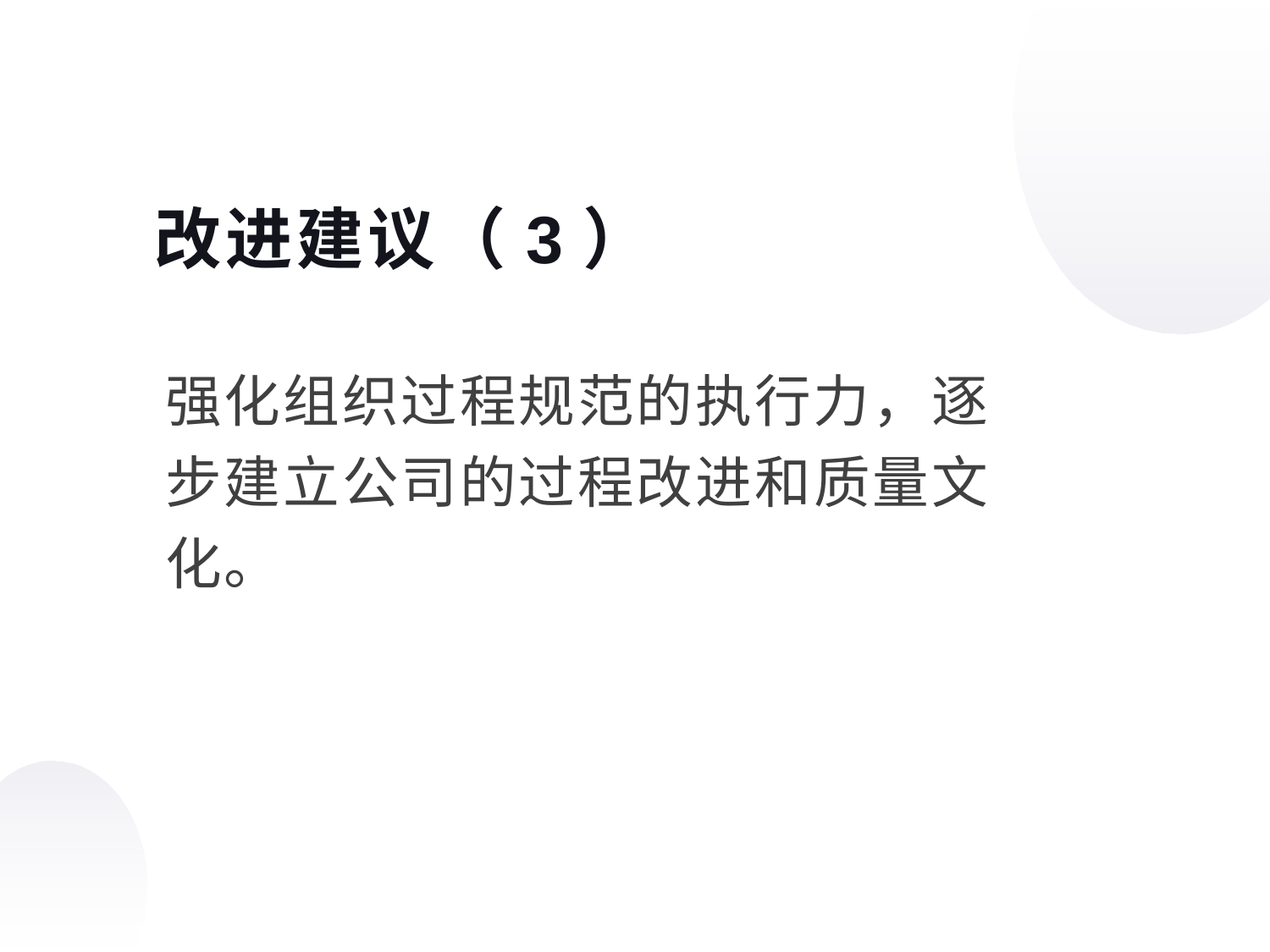

改进建议（3）
强化组织过程规范的执行力，逐步建立公司的过程改进和质量文化。